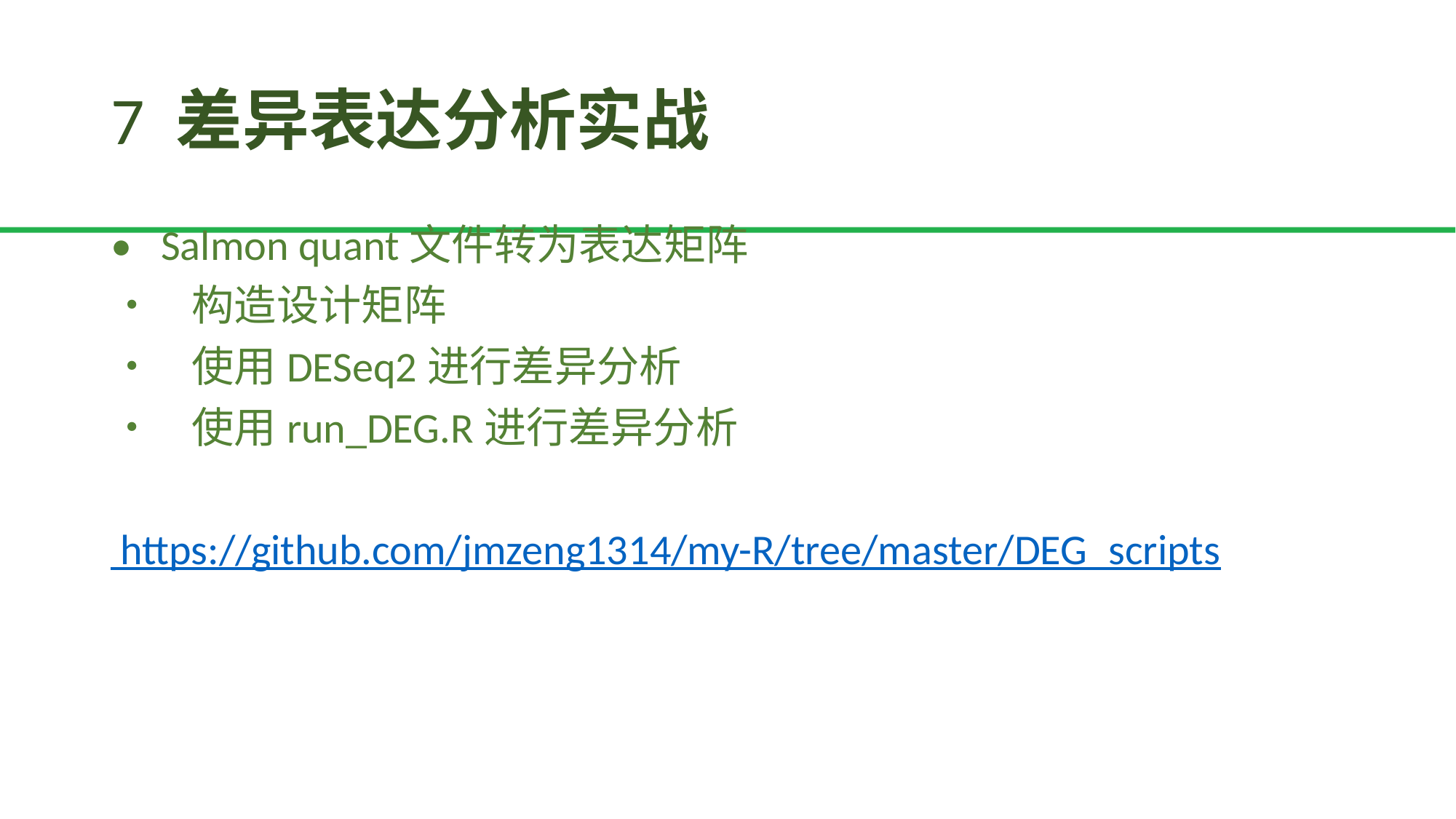

# 7 差异表达分析实战
•   Salmon quant文件转为表达矩阵
•   构造设计矩阵
•   使用DESeq2进行差异分析
•   使用run_DEG.R进行差异分析

 https://github.com/jmzeng1314/my-R/tree/master/DEG_scripts